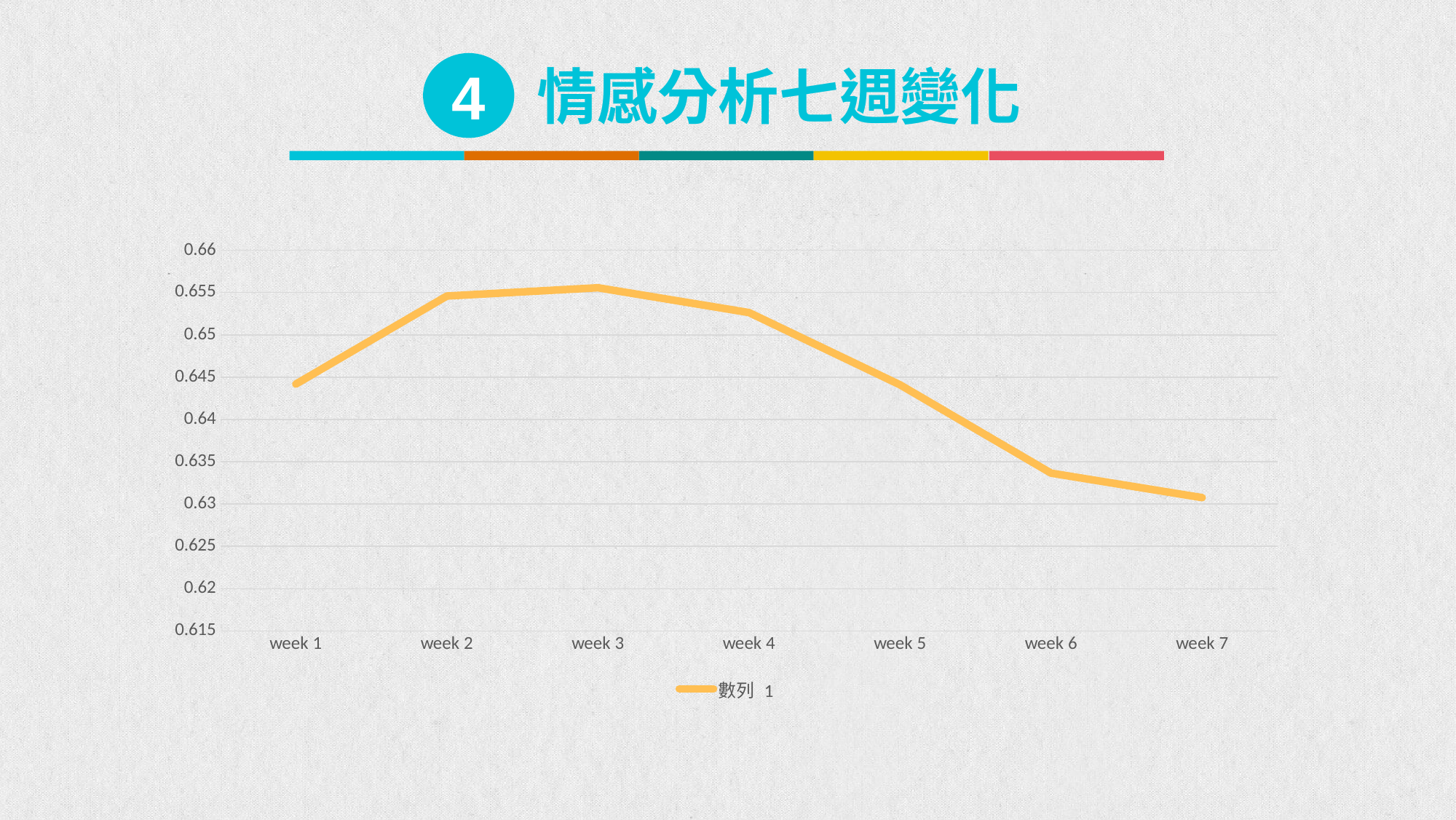

4
情感分析七週變化

### Chart

| Category | 數列 1 |
|---|---|
| week 1 | 0.644180314 |
| week 2 | 0.654591229 |
| week 3 | 0.655566171 |
| week 4 | 0.65263204 |
| week 5 | 0.644096414 |
| week 6 | 0.633651524 |
| week 7 | 0.630757885 |